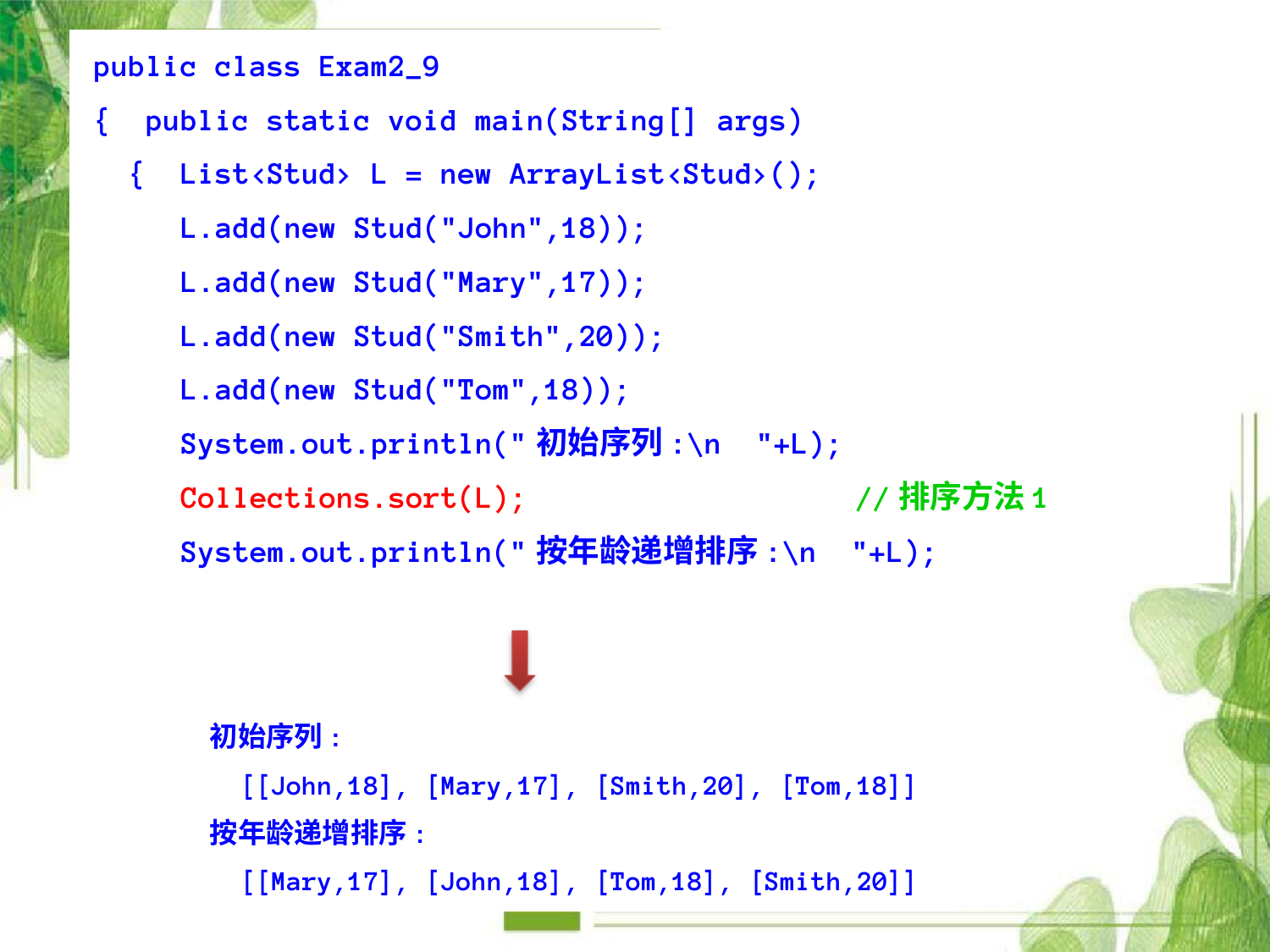

public class Exam2_9
{  public static void main(String[] args)
  {  List<Stud> L = new ArrayList<Stud>();
     L.add(new Stud("John",18));
     L.add(new Stud("Mary",17));
     L.add(new Stud("Smith",20));
     L.add(new Stud("Tom",18));
     System.out.println("初始序列:\n  "+L);
     Collections.sort(L);			//排序方法1
     System.out.println("按年龄递增排序:\n  "+L);

初始序列:
  [[John,18], [Mary,17], [Smith,20], [Tom,18]]
按年龄递增排序:
  [[Mary,17], [John,18], [Tom,18], [Smith,20]]